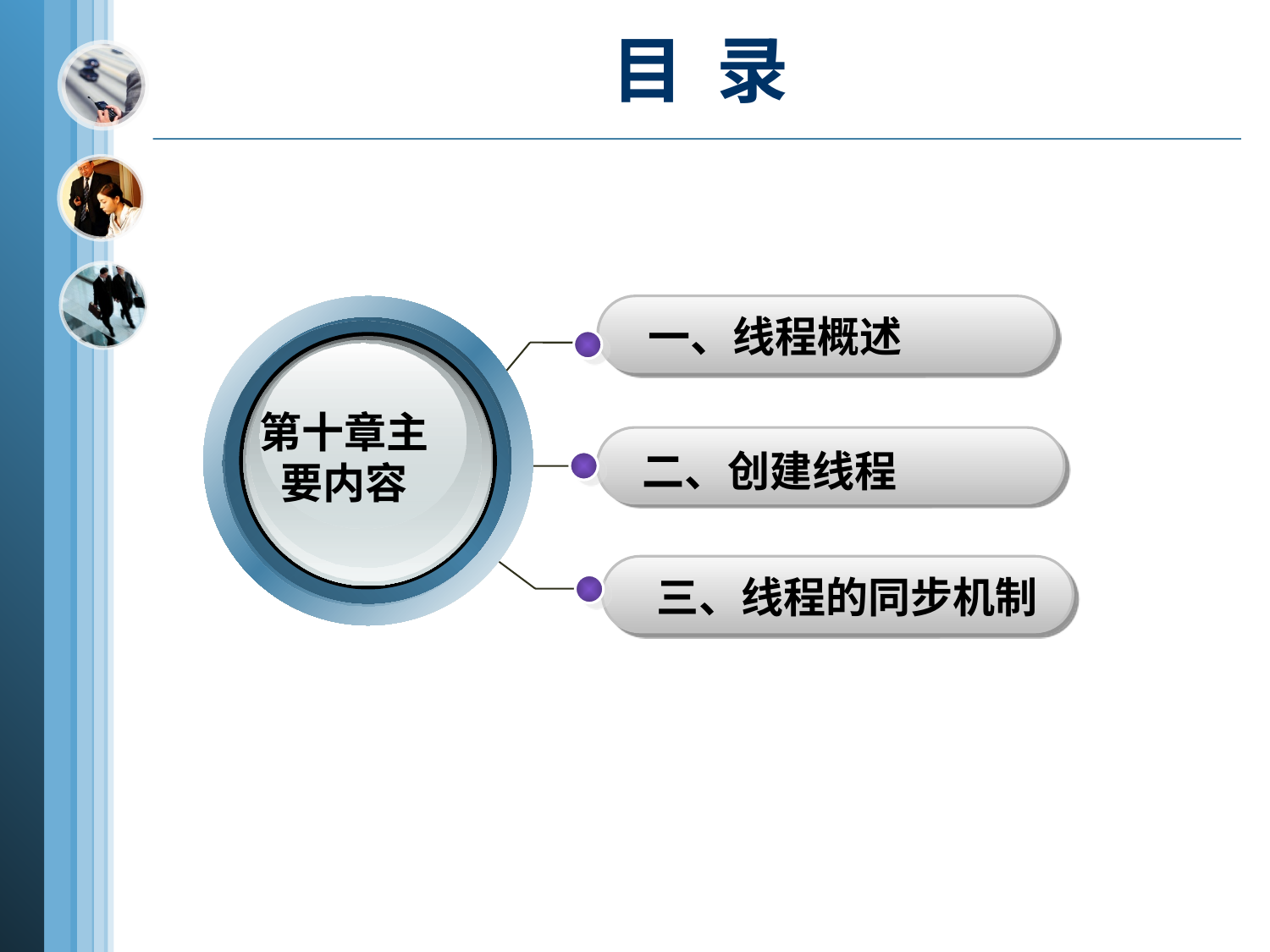

# 目  录

第十章主要内容
一、线程概述

二、创建线程

三、线程的同步机制